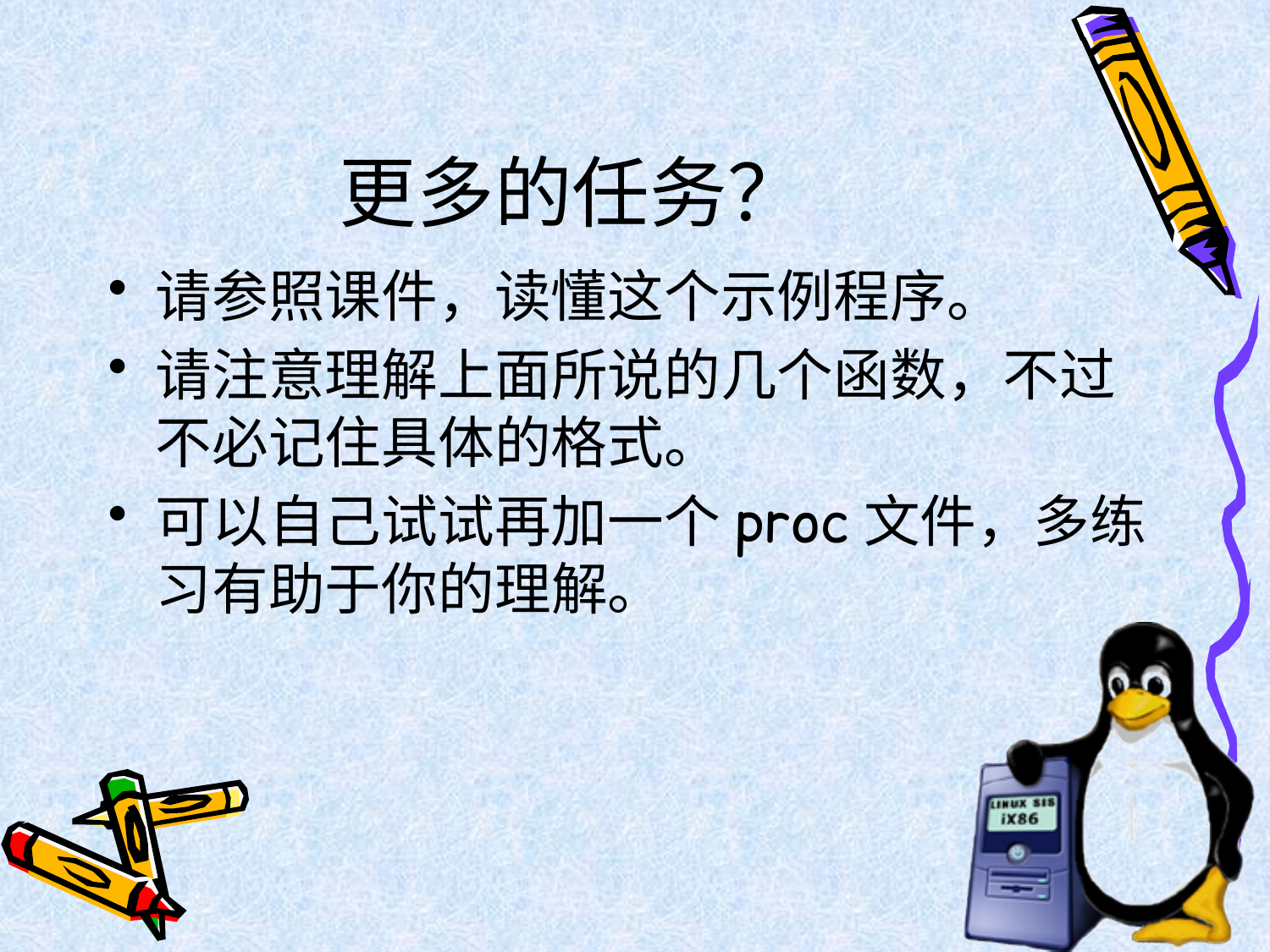

# 更多的任务？
请参照课件，读懂这个示例程序。
请注意理解上面所说的几个函数，不过不必记住具体的格式。
可以自己试试再加一个proc文件，多练习有助于你的理解。